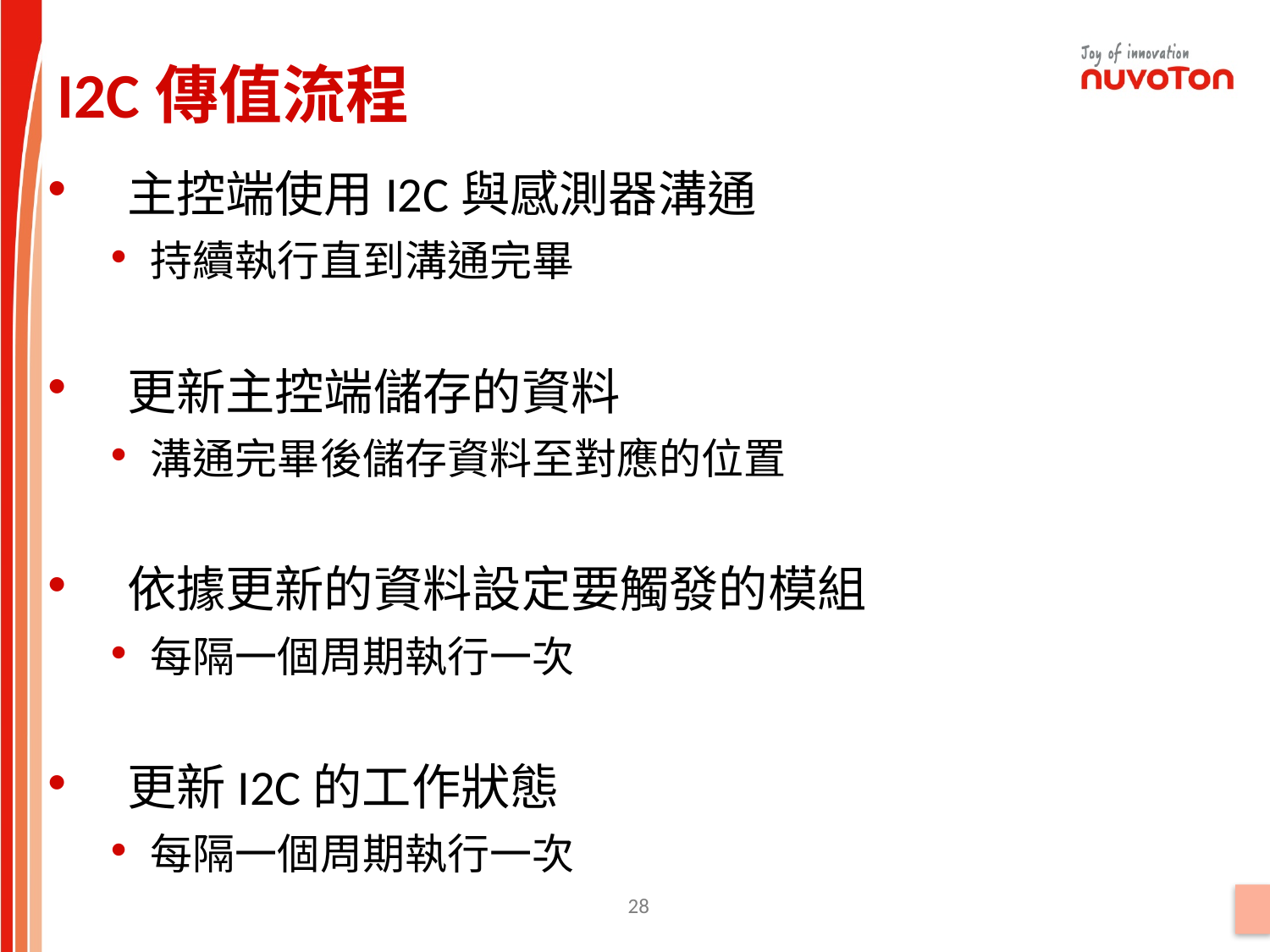

I2C傳值流程
主控端使用I2C與感測器溝通
持續執行直到溝通完畢

更新主控端儲存的資料
溝通完畢後儲存資料至對應的位置

依據更新的資料設定要觸發的模組
每隔一個周期執行一次

更新I2C的工作狀態
每隔一個周期執行一次

28